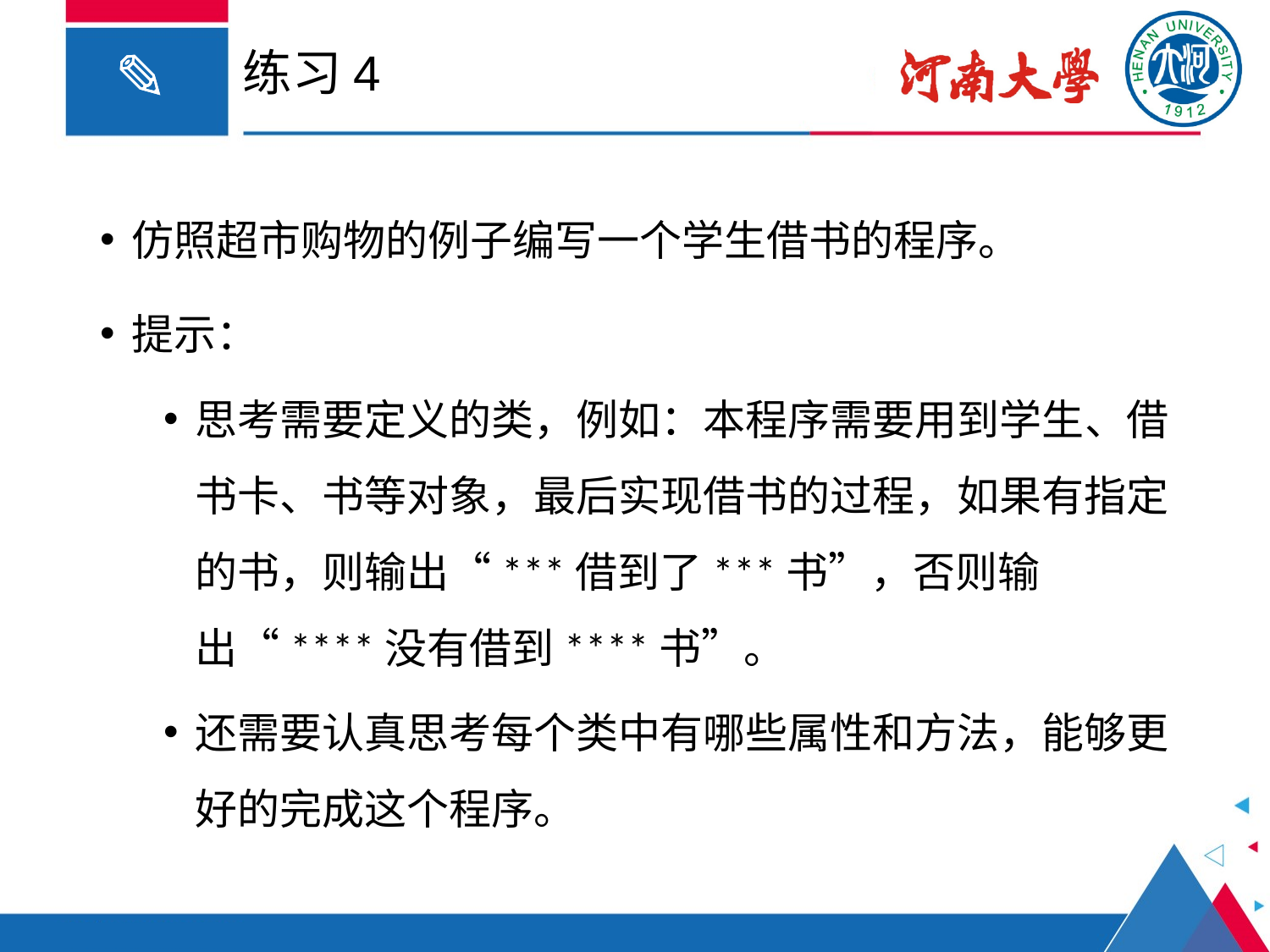

# 练习4
仿照超市购物的例子编写一个学生借书的程序。
提示：
思考需要定义的类，例如：本程序需要用到学生、借书卡、书等对象，最后实现借书的过程，如果有指定的书，则输出“***借到了***书”，否则输出“****没有借到****书”。
还需要认真思考每个类中有哪些属性和方法，能够更好的完成这个程序。